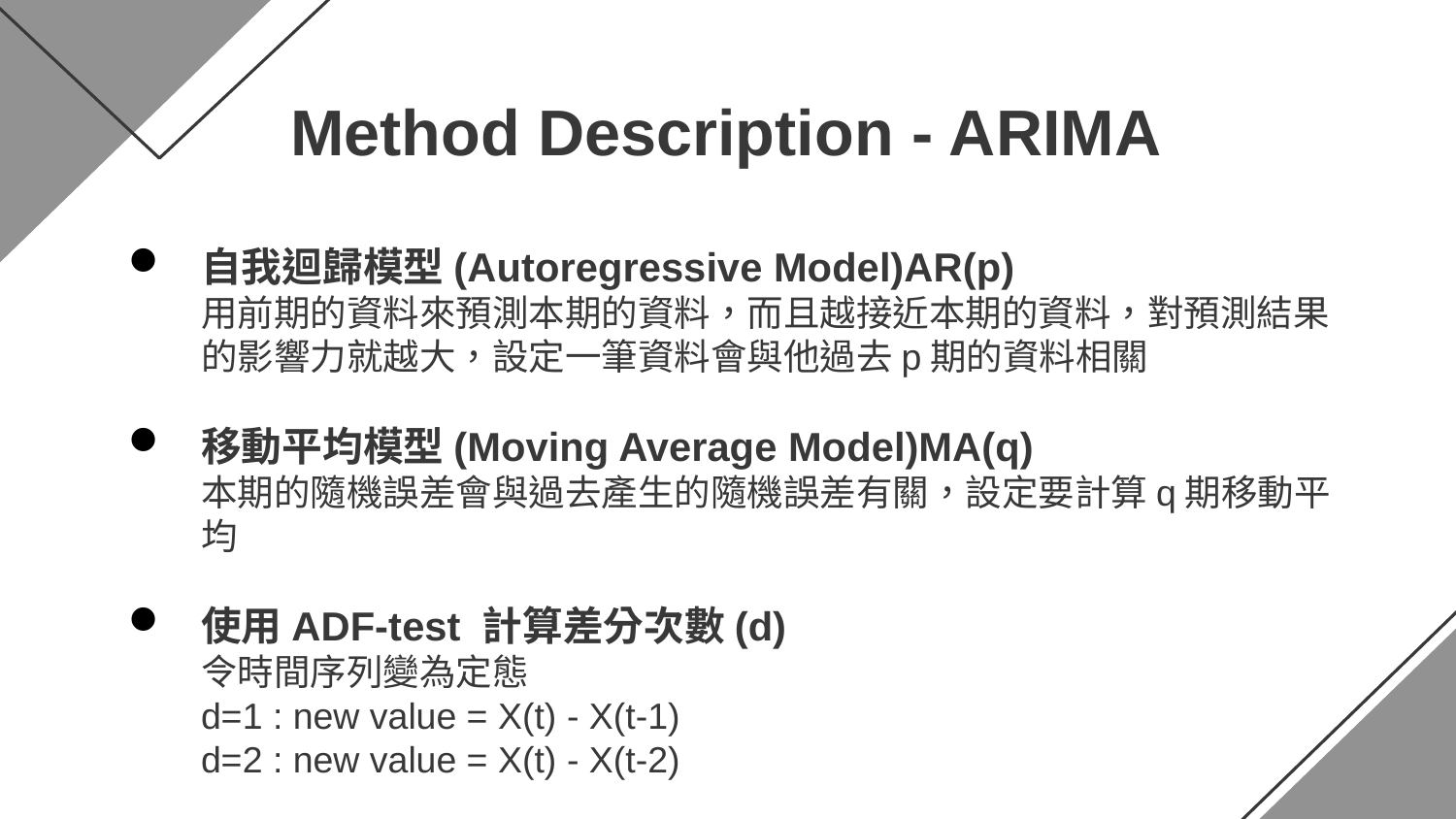

# Method Description - ARIMA
自我迴歸模型(Autoregressive Model)AR(p)
用前期的資料來預測本期的資料，而且越接近本期的資料，對預測結果的影響力就越大，設定一筆資料會與他過去p期的資料相關

移動平均模型(Moving Average Model)MA(q)
本期的隨機誤差會與過去產生的隨機誤差有關，設定要計算q期移動平均

使用ADF-test 計算差分次數(d)
令時間序列變為定態
d=1 : new value = X(t) - X(t-1)
d=2 : new value = X(t) - X(t-2)